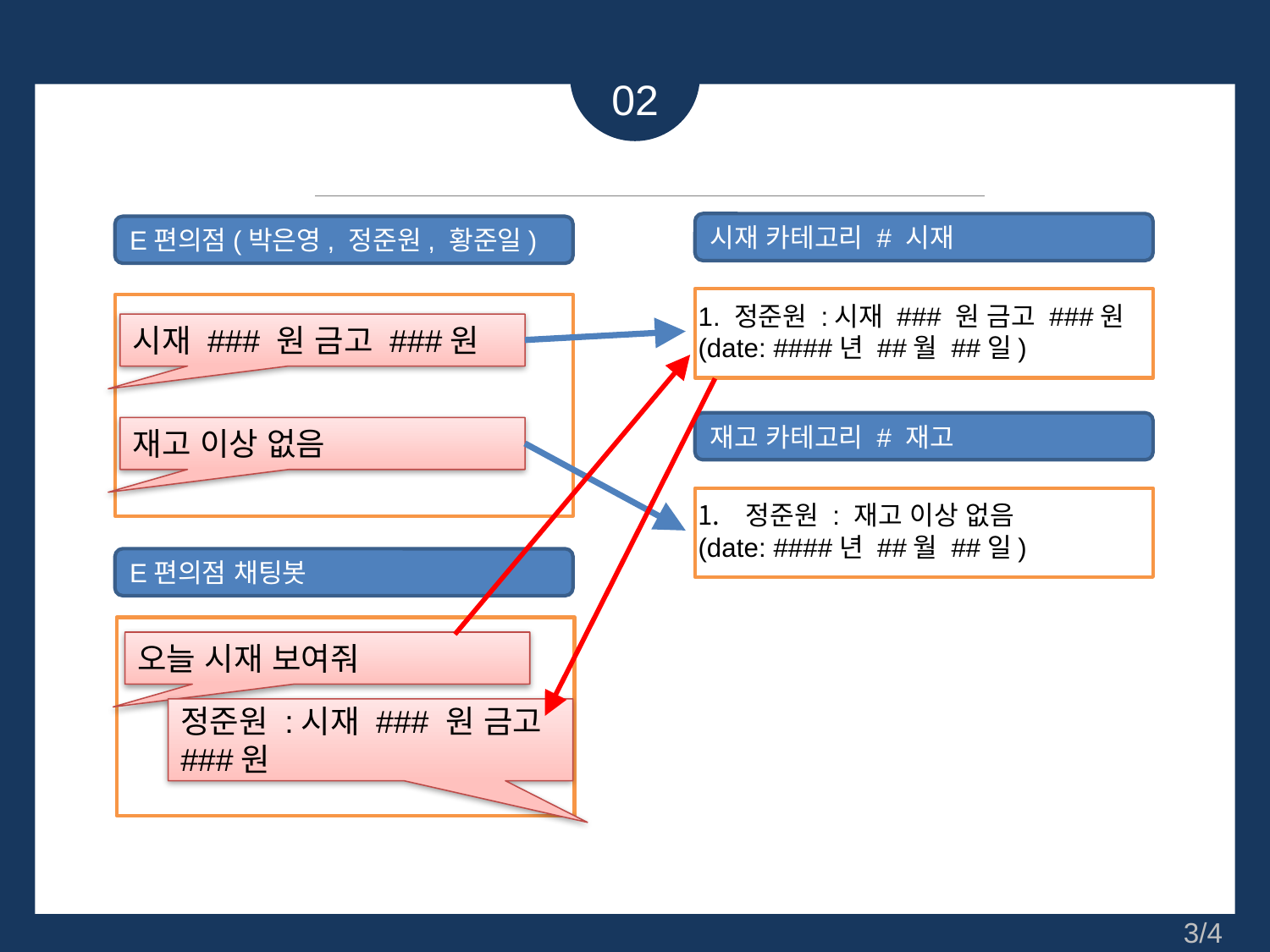

02
시재 카테고리 # 시재
E편의점(박은영, 정준원, 황준일)

1. 정준원 :시재 ### 원 금고 ###원(date: ####년 ##월 ##일)

시재 ### 원 금고 ###원
재고 카테고리 # 재고
재고 이상 없음

정준원 : 재고 이상 없음
(date: ####년 ##월 ##일)
E편의점 채팅봇

오늘 시재 보여줘
정준원 :시재 ### 원 금고 ###원
3/4